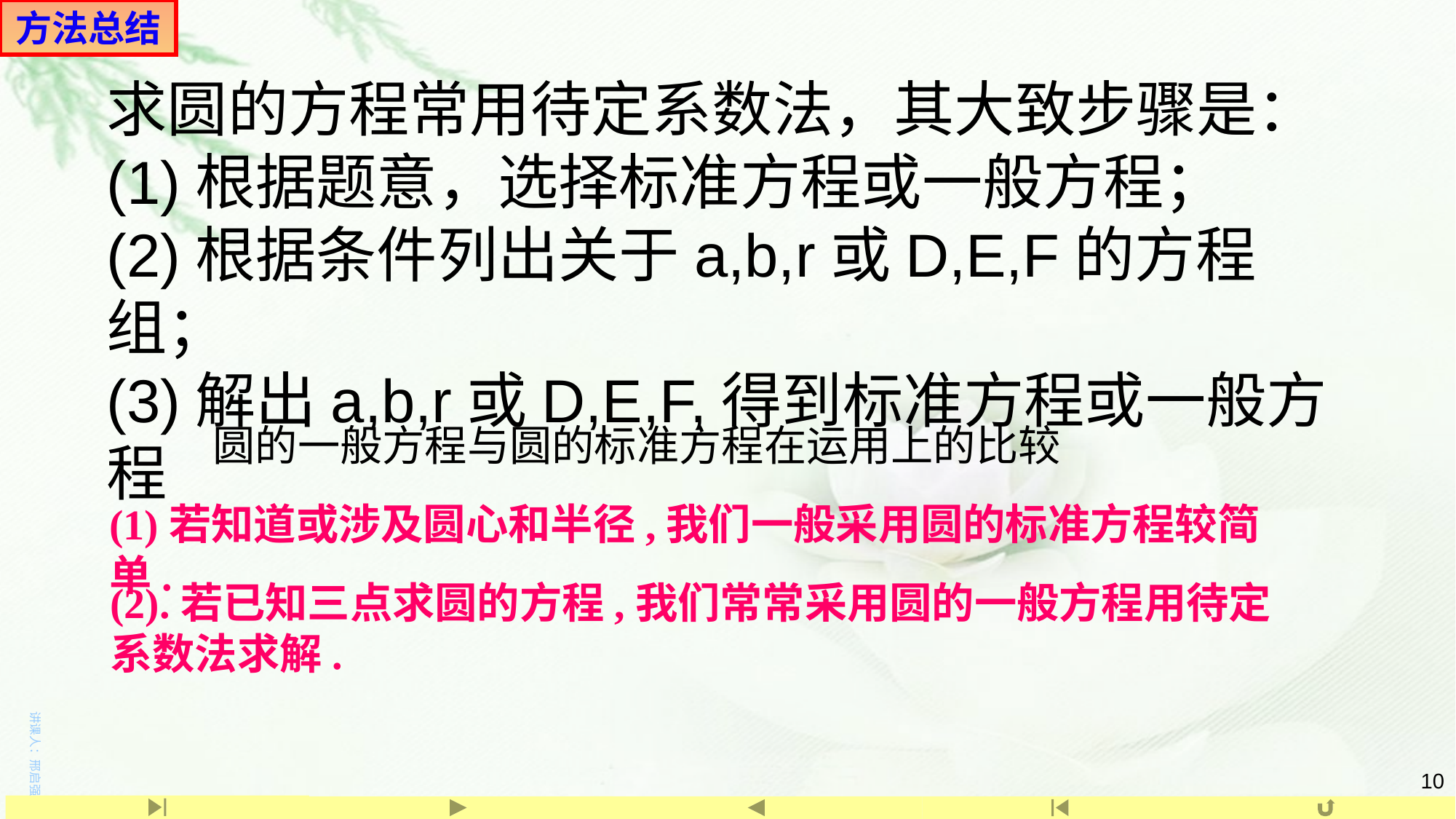

方法总结
求圆的方程常用待定系数法，其大致步骤是：
(1)根据题意，选择标准方程或一般方程；
(2)根据条件列出关于a,b,r或D,E,F的方程组；
(3)解出a,b,r或D,E,F,得到标准方程或一般方程
 圆的一般方程与圆的标准方程在运用上的比较
(1)若知道或涉及圆心和半径,我们一般采用圆的标准方程较简单.
(2).若已知三点求圆的方程,我们常常采用圆的一般方程用待定系数法求解.